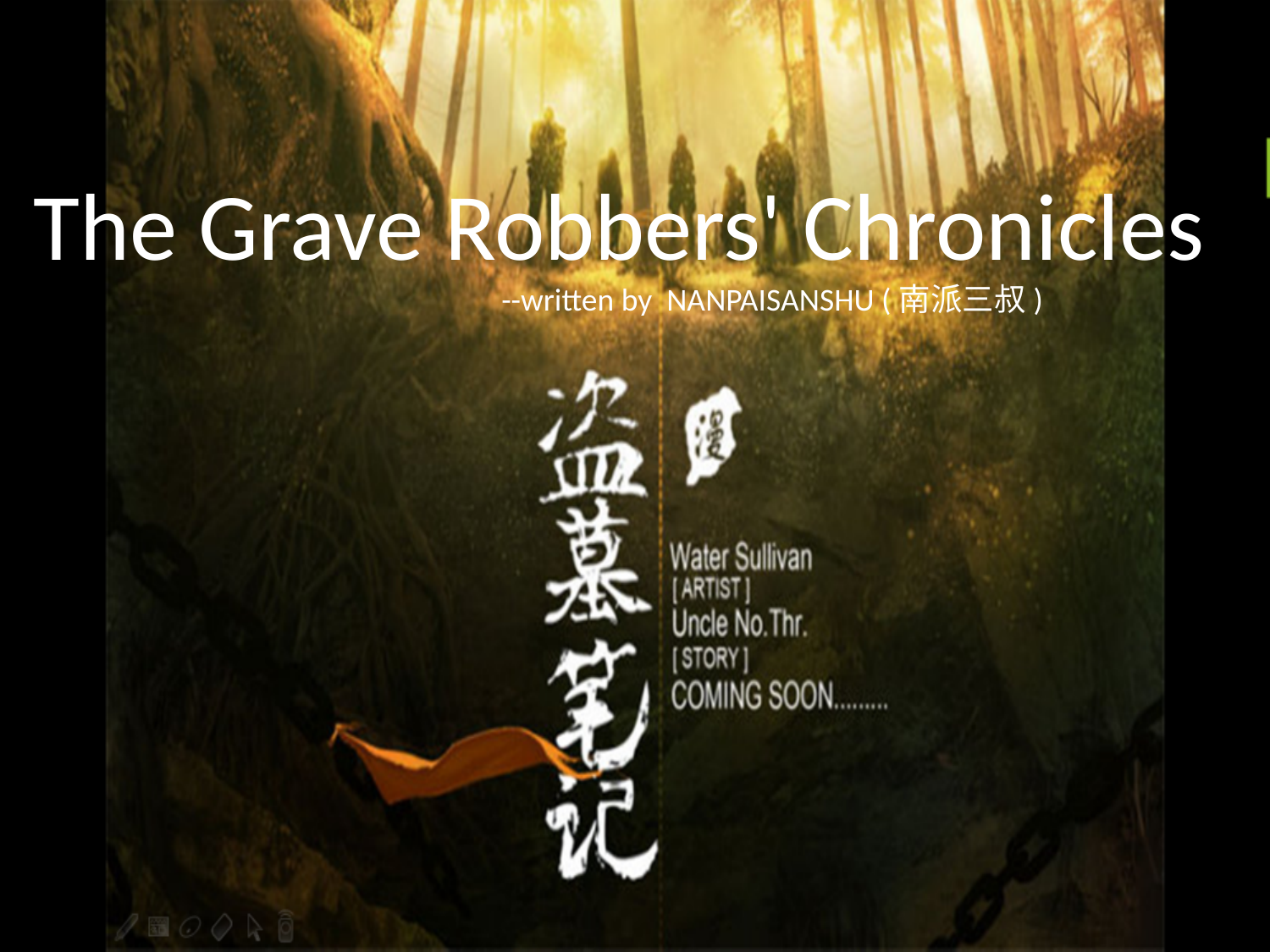

The Grave Robbers' Chronicles
                                                                 --written by  NANPAISANSHU (南派三叔)